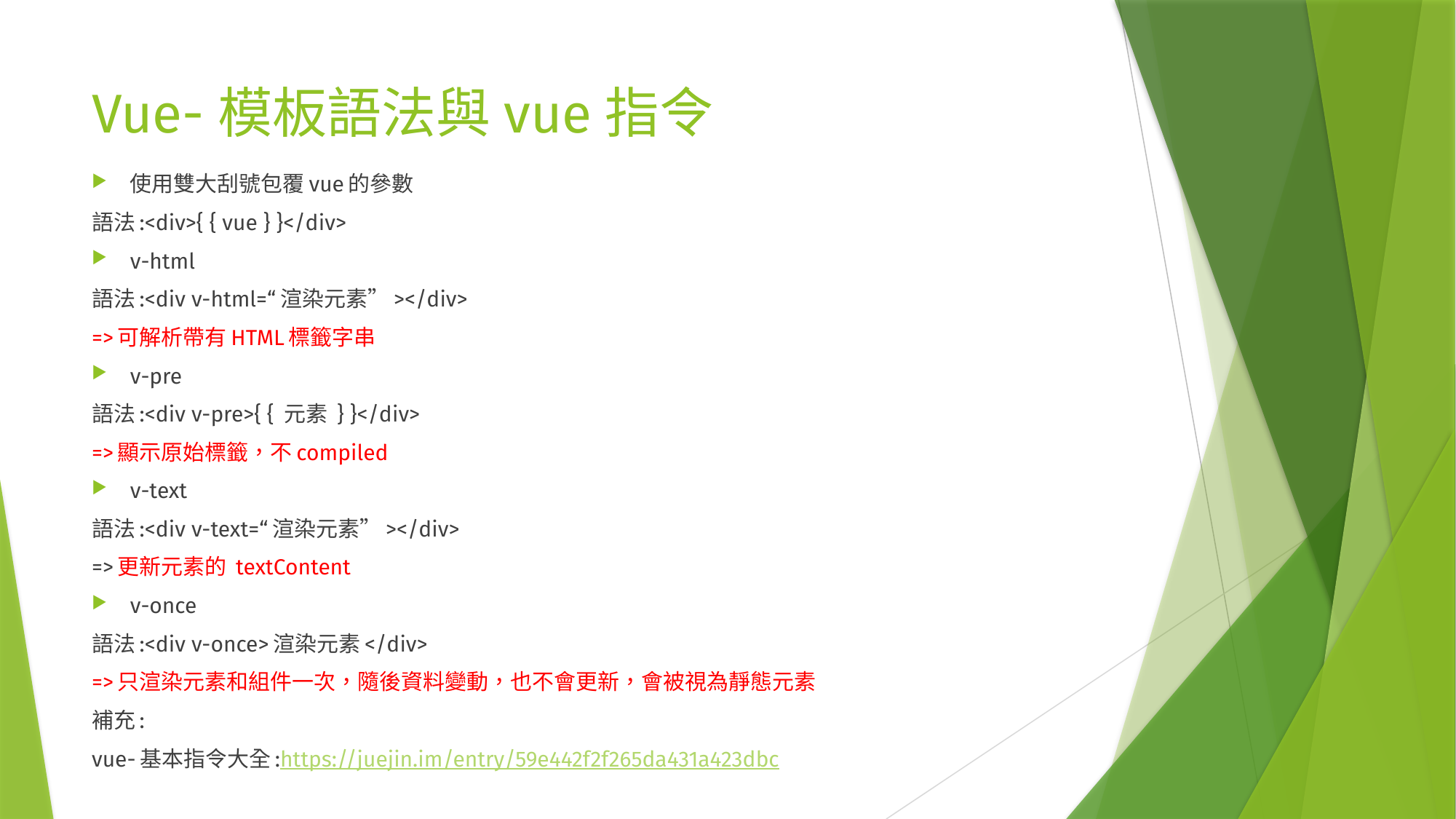

# Vue-模板語法與vue指令
使用雙大刮號包覆vue的參數
語法:<div>{ { vue } }</div>
v-html
語法:<div v-html=“渲染元素”></div>
=>可解析帶有HTML標籤字串
v-pre
語法:<div v-pre>{ { 元素 } }</div>
=>顯示原始標籤，不compiled
v-text
語法:<div v-text=“渲染元素”></div>
=>更新元素的 textContent
v-once
語法:<div v-once>渲染元素</div>
=>只渲染元素和組件一次，隨後資料變動，也不會更新，會被視為靜態元素
補充:
vue-基本指令大全:https://juejin.im/entry/59e442f2f265da431a423dbc